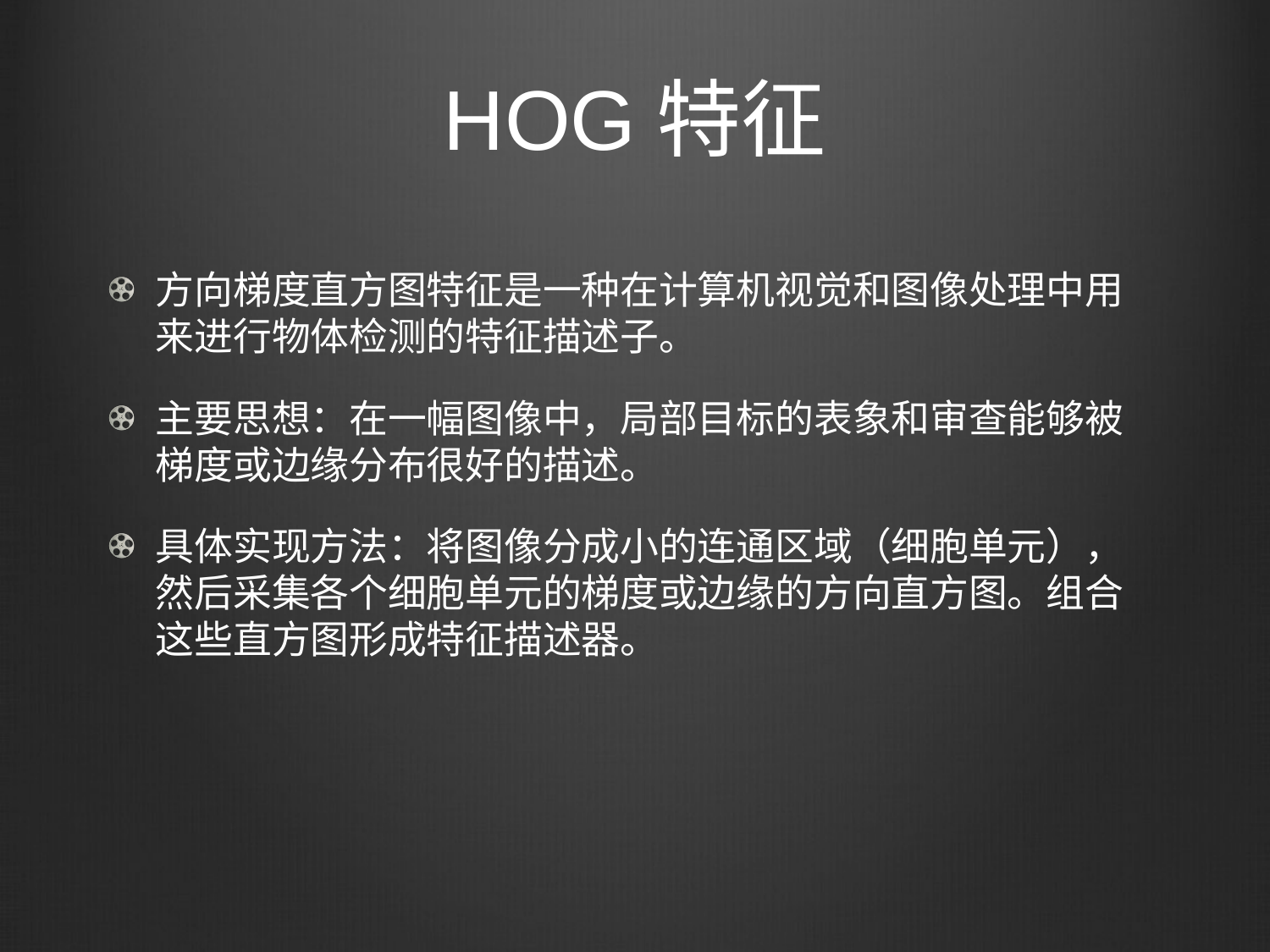

# HOG特征
方向梯度直方图特征是一种在计算机视觉和图像处理中用来进行物体检测的特征描述子。
主要思想：在一幅图像中，局部目标的表象和审查能够被梯度或边缘分布很好的描述。
具体实现方法：将图像分成小的连通区域（细胞单元），然后采集各个细胞单元的梯度或边缘的方向直方图。组合这些直方图形成特征描述器。